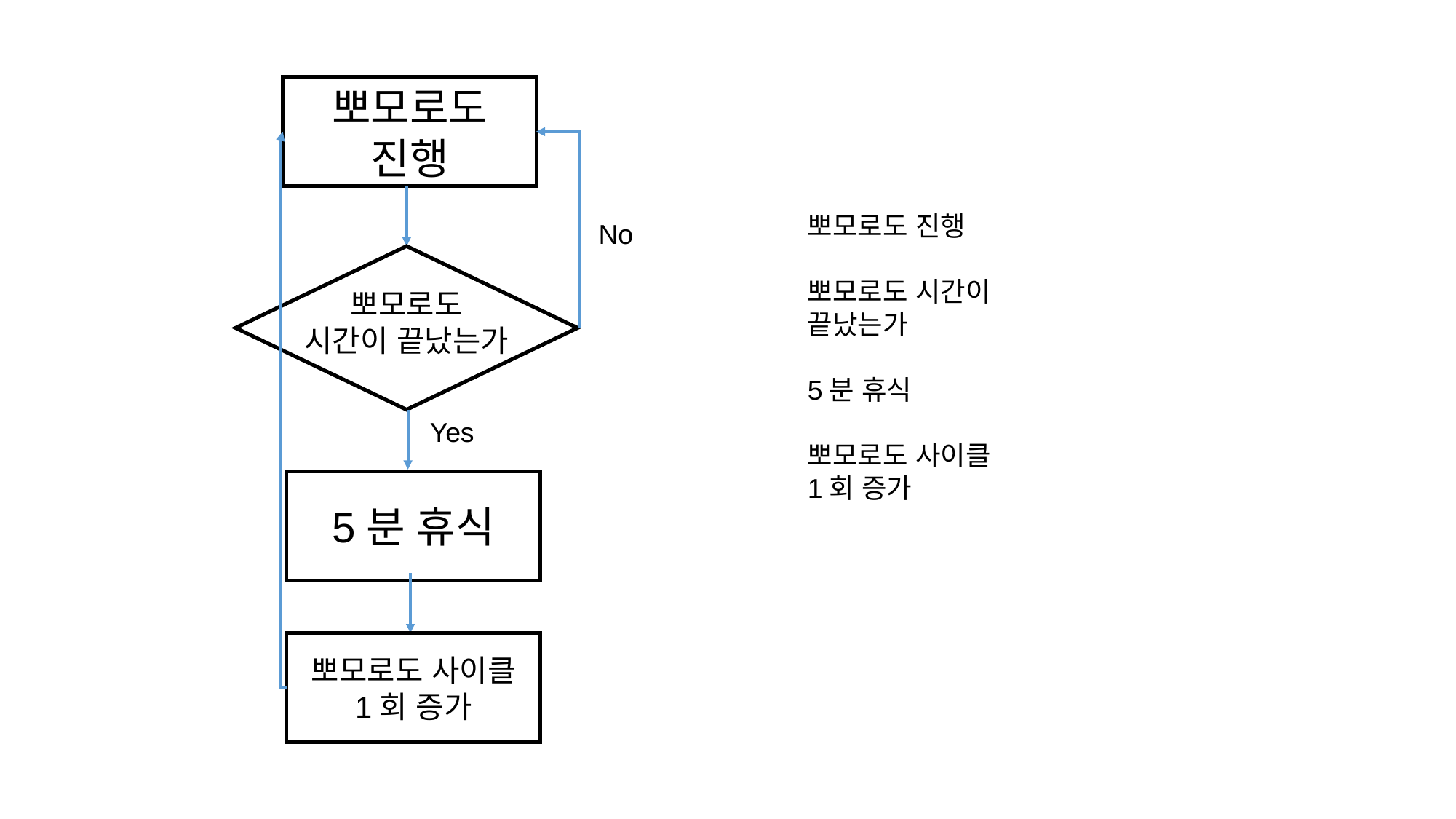

뽀모로도
진행
뽀모로도 진행

뽀모로도 시간이
끝났는가

5분 휴식

뽀모로도 사이클
1회 증가
No

뽀모로도
시간이 끝났는가
Yes

5분 휴식
뽀모로도 사이클 1회 증가